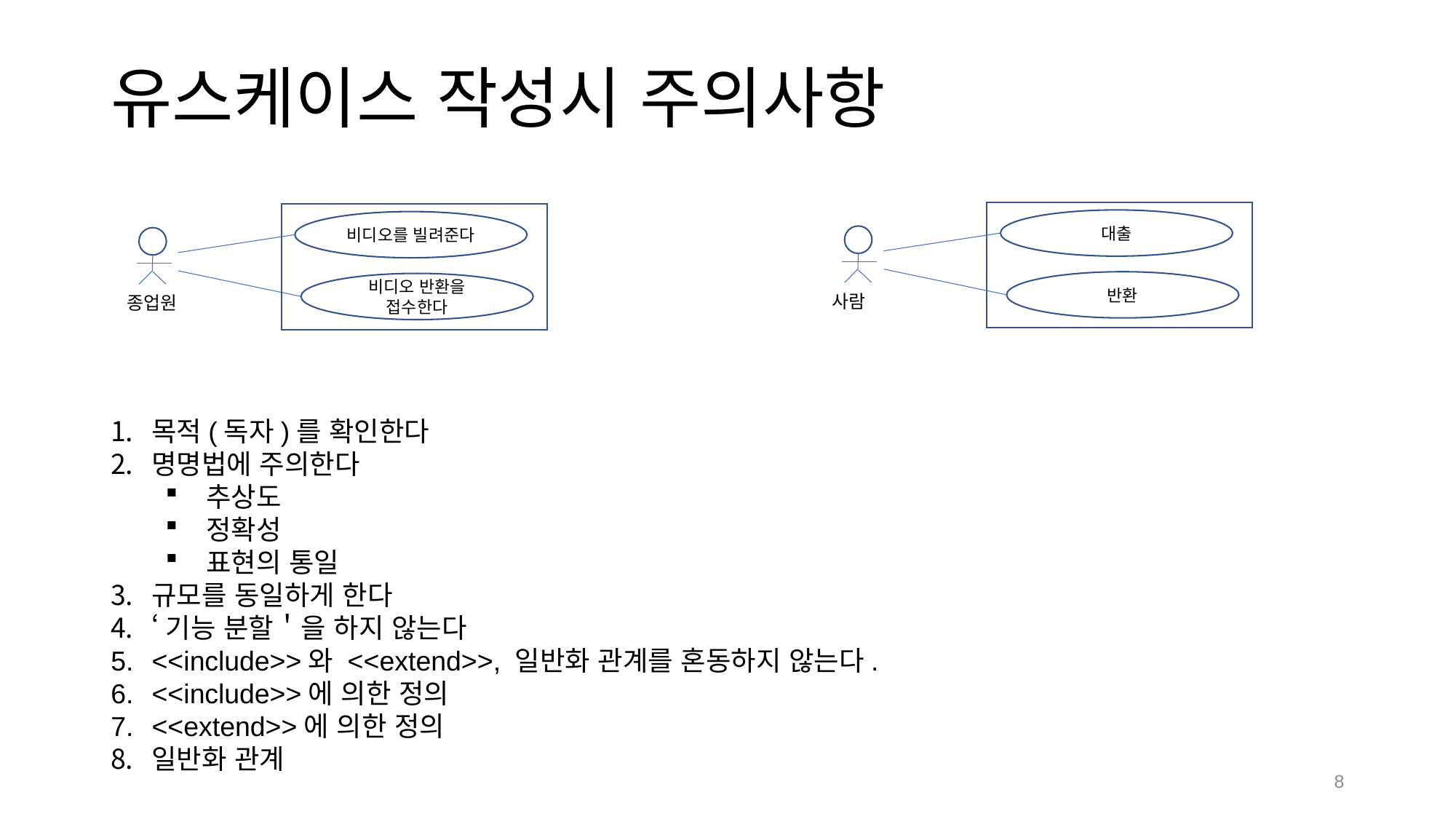

# 유스케이스 작성시 주의사항

대출
비디오를 빌려준다

반환
비디오 반환을 접수한다
사람
종업원
목적(독자)를 확인한다
명명법에 주의한다
추상도
정확성
표현의 통일
규모를 동일하게 한다
‘기능 분할＇을 하지 않는다
<<include>>와 <<extend>>, 일반화 관계를 혼동하지 않는다.
<<include>>에 의한 정의
<<extend>>에 의한 정의
일반화 관계
8